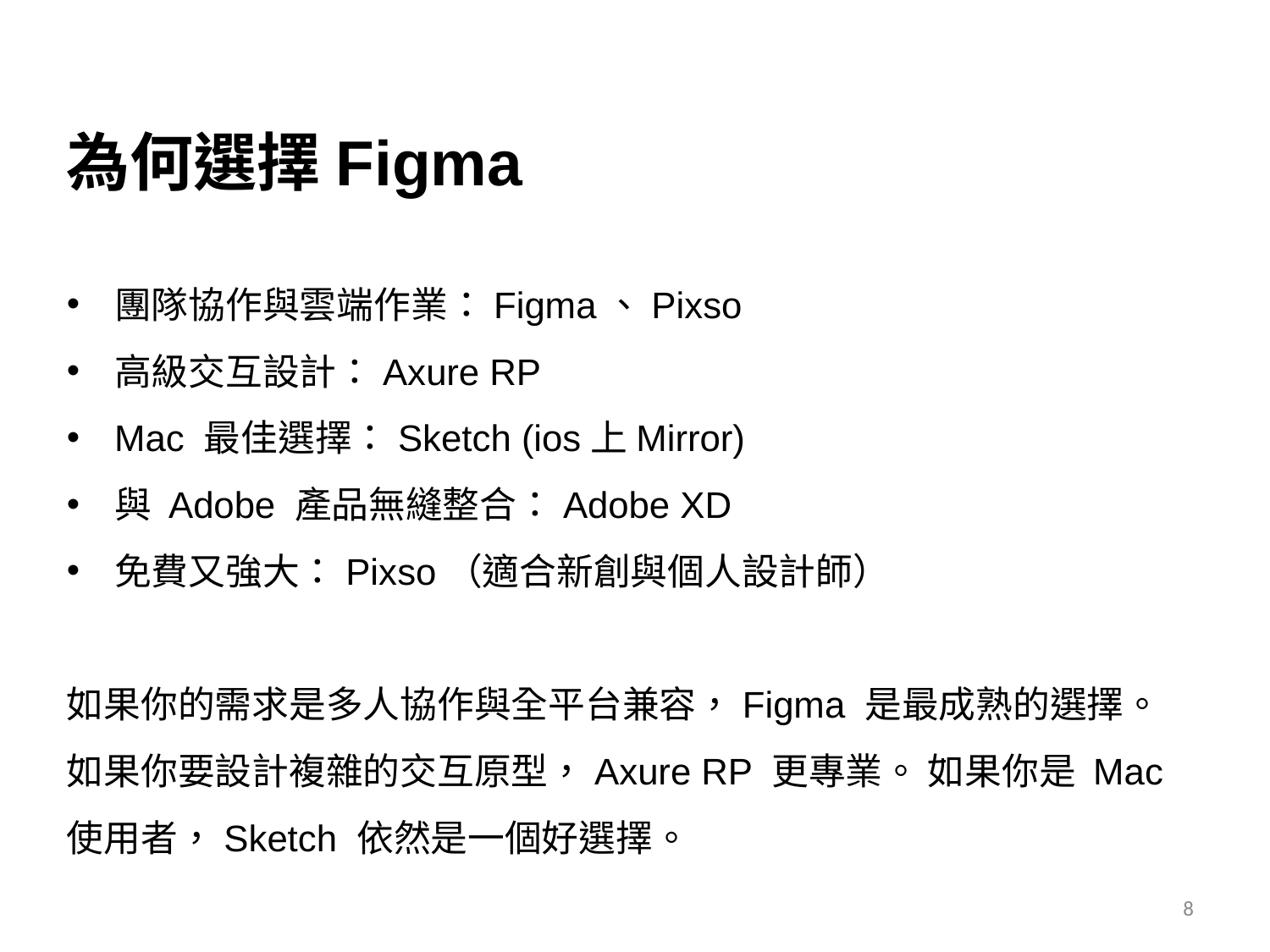

為何選擇Figma
團隊協作與雲端作業：Figma、Pixso
高級交互設計：Axure RP
Mac 最佳選擇：Sketch (ios上Mirror)
與 Adobe 產品無縫整合：Adobe XD
免費又強大：Pixso（適合新創與個人設計師）

如果你的需求是多人協作與全平台兼容，Figma 是最成熟的選擇。 如果你要設計複雜的交互原型，Axure RP 更專業。 如果你是 Mac 使用者，Sketch 依然是一個好選擇。
8